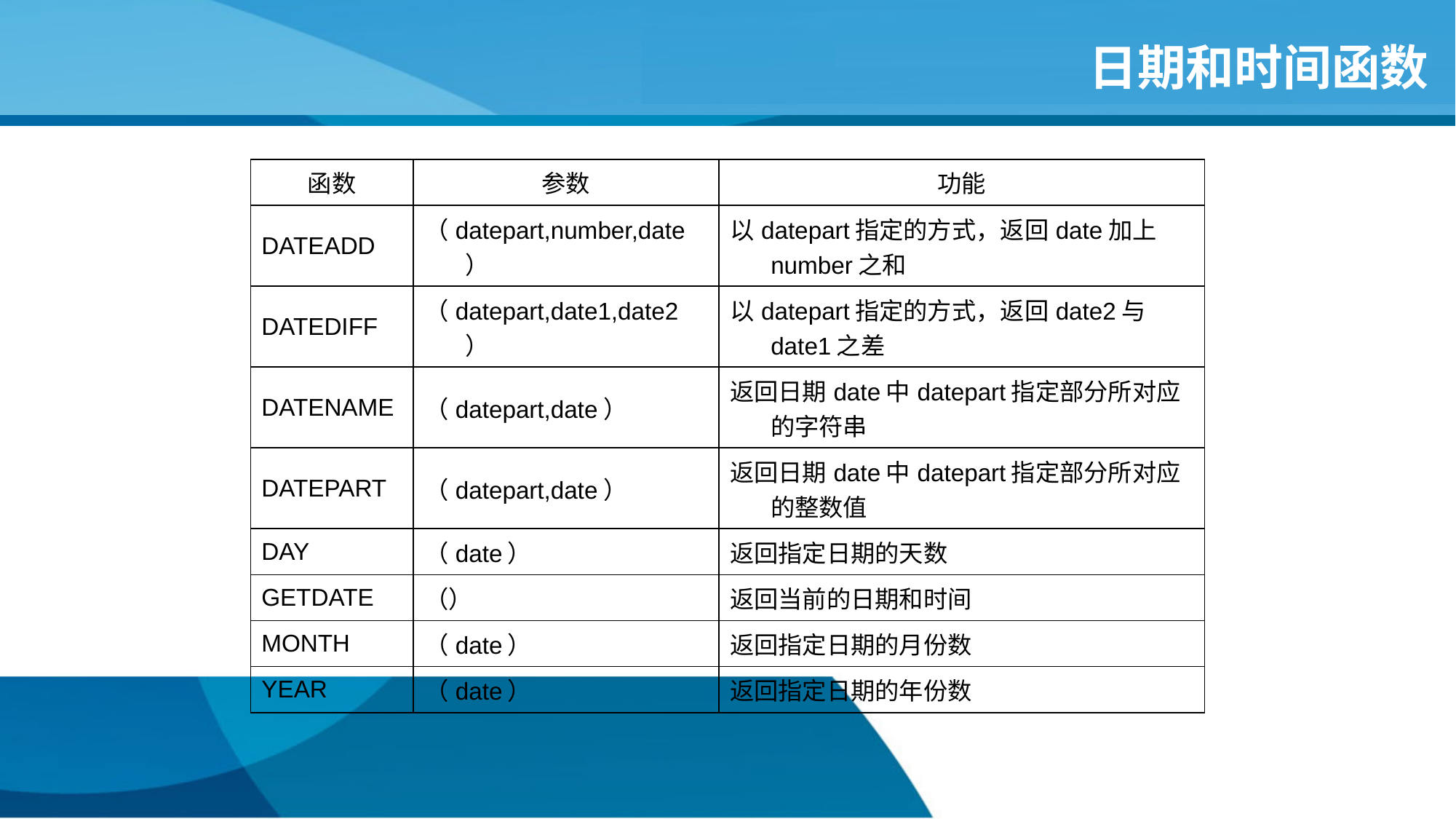

# 日期和时间函数
| 函数 | 参数 | 功能 |
| --- | --- | --- |
| DATEADD | （datepart,number,date） | 以datepart指定的方式，返回date加上number之和 |
| DATEDIFF | （datepart,date1,date2） | 以datepart指定的方式，返回date2与date1之差 |
| DATENAME | （datepart,date） | 返回日期date中datepart指定部分所对应的字符串 |
| DATEPART | （datepart,date） | 返回日期date中datepart指定部分所对应的整数值 |
| DAY | （date） | 返回指定日期的天数 |
| GETDATE | （） | 返回当前的日期和时间 |
| MONTH | （date） | 返回指定日期的月份数 |
| YEAR | （date） | 返回指定日期的年份数 |